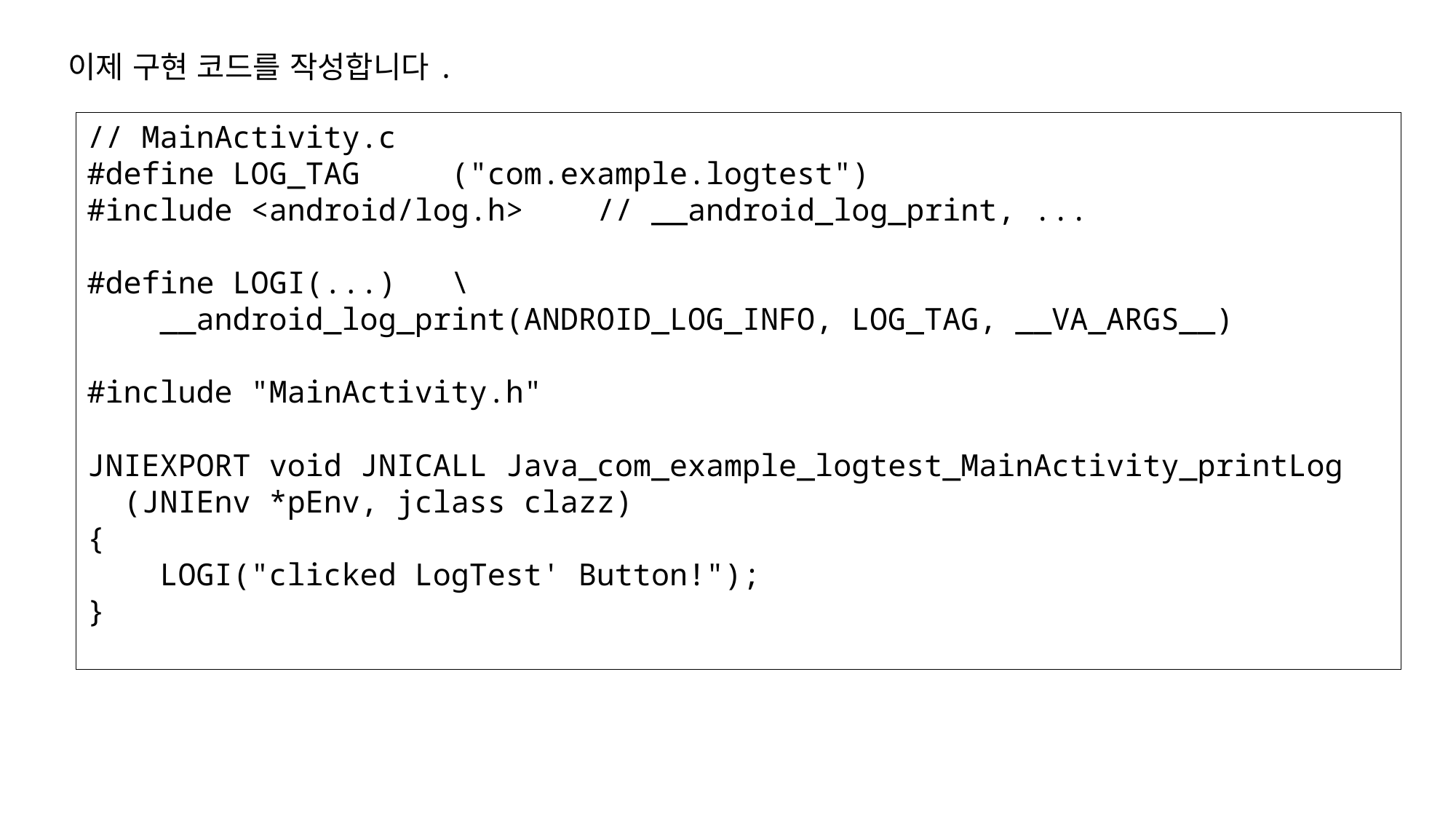

이제 구현 코드를 작성합니다.
// MainActivity.c
#define LOG_TAG     ("com.example.logtest")
#include <android/log.h>    // __android_log_print, ...

#define LOGI(...)   \
    __android_log_print(ANDROID_LOG_INFO, LOG_TAG, __VA_ARGS__)

#include "MainActivity.h"

JNIEXPORT void JNICALL Java_com_example_logtest_MainActivity_printLog
  (JNIEnv *pEnv, jclass clazz)
{
    LOGI("clicked LogTest' Button!");
}